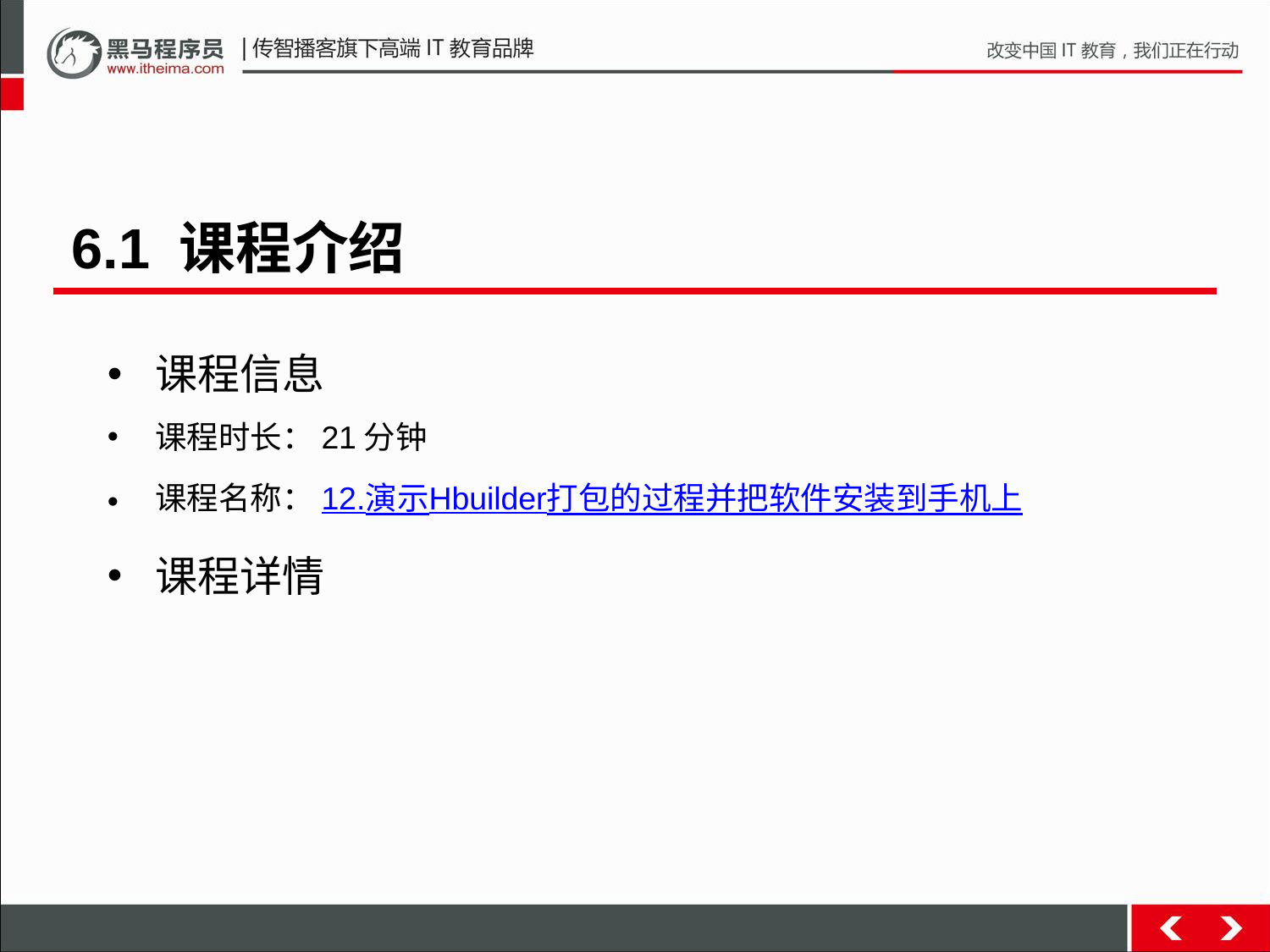

6.1 课程介绍
课程信息
课程时长：21分钟
课程名称：12.演示Hbuilder打包的过程并把软件安装到手机上
课程详情